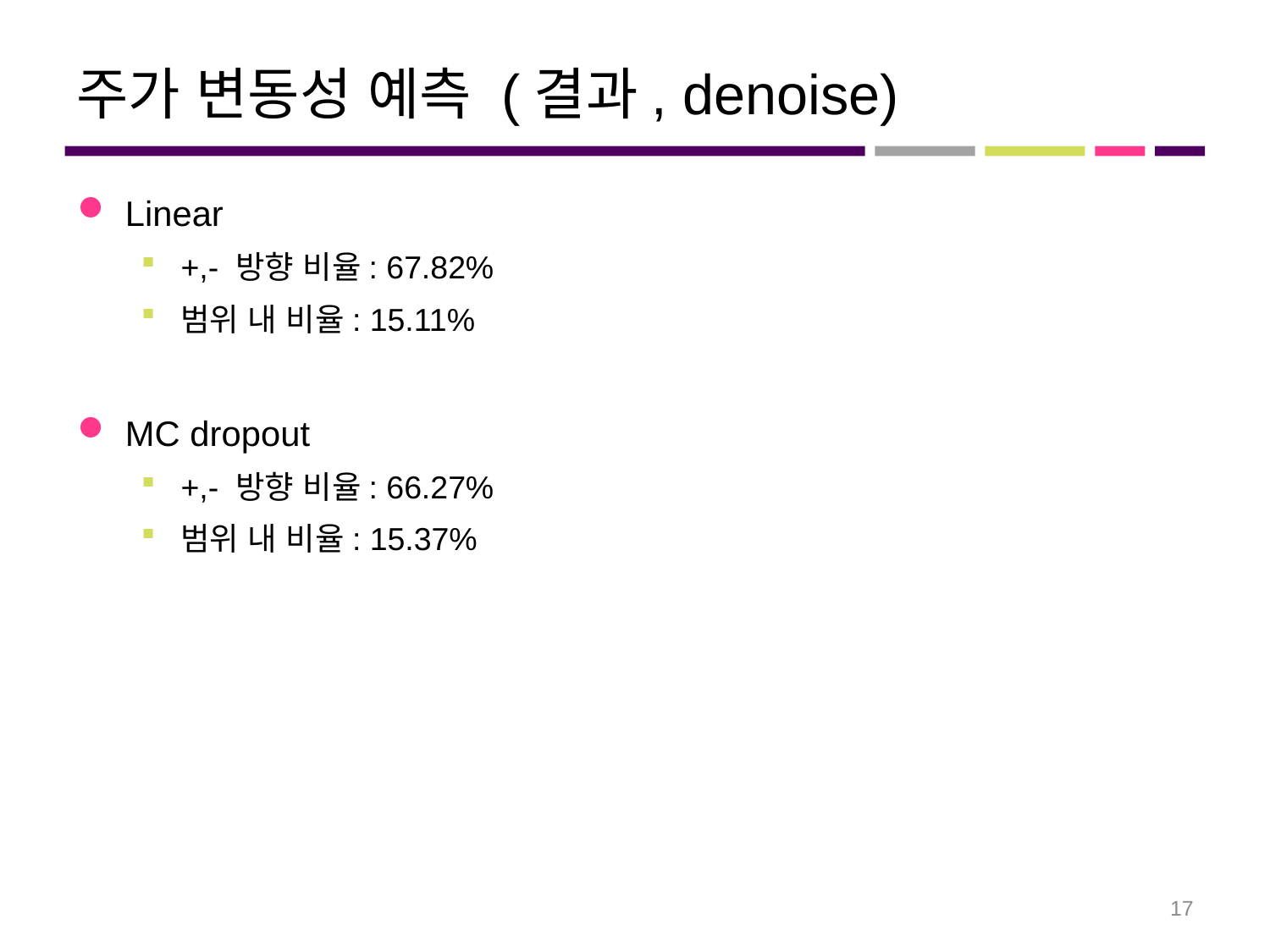

# 주가 변동성 예측 (결과, denoise)
Linear
+,- 방향 비율: 67.82%
범위 내 비율: 15.11%

MC dropout
+,- 방향 비율: 66.27%
범위 내 비율: 15.37%

17